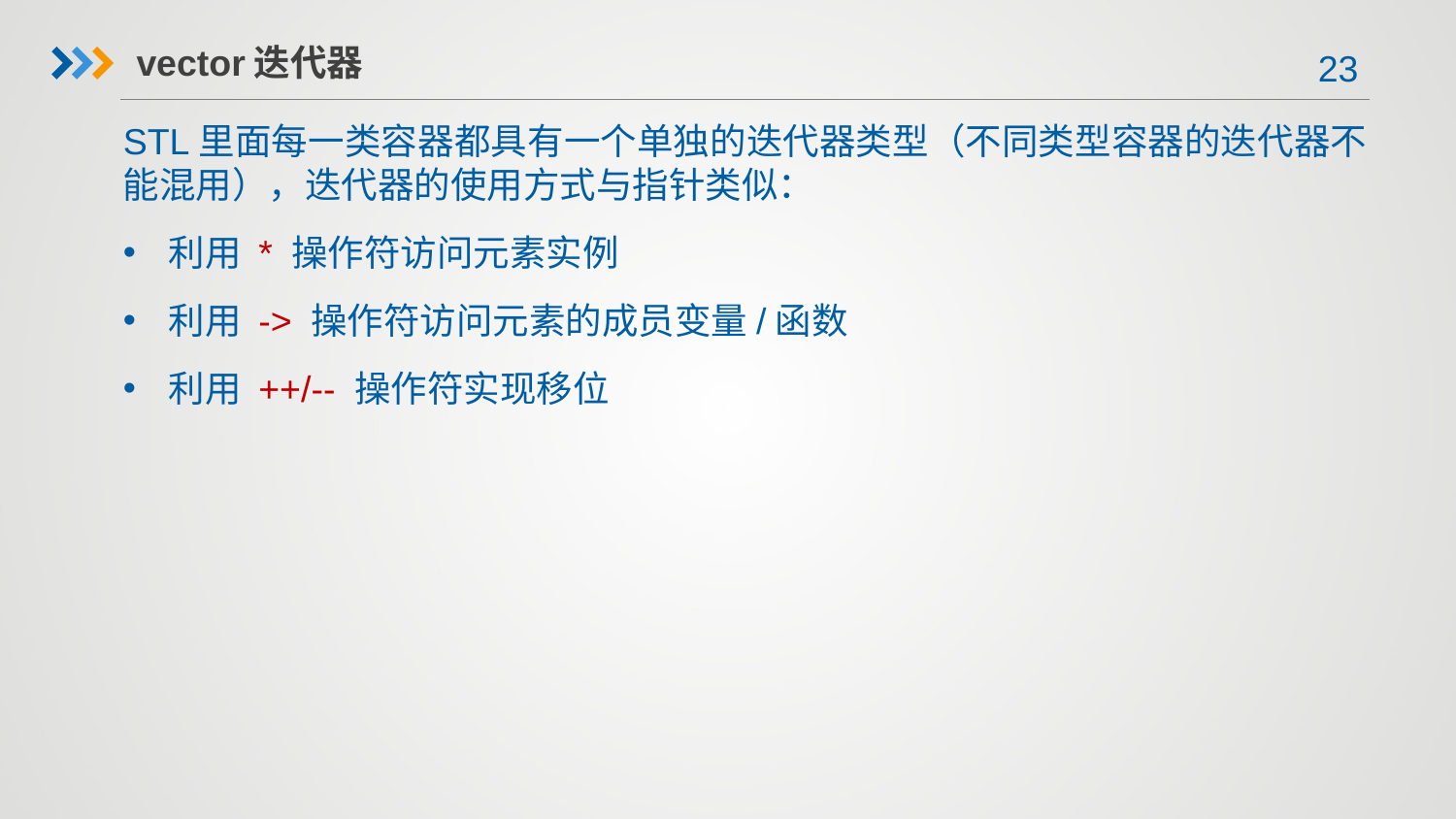

vector迭代器
STL里面每一类容器都具有一个单独的迭代器类型（不同类型容器的迭代器不能混用），迭代器的使用方式与指针类似：
利用 * 操作符访问元素实例
利用 -> 操作符访问元素的成员变量/函数
利用 ++/-- 操作符实现移位